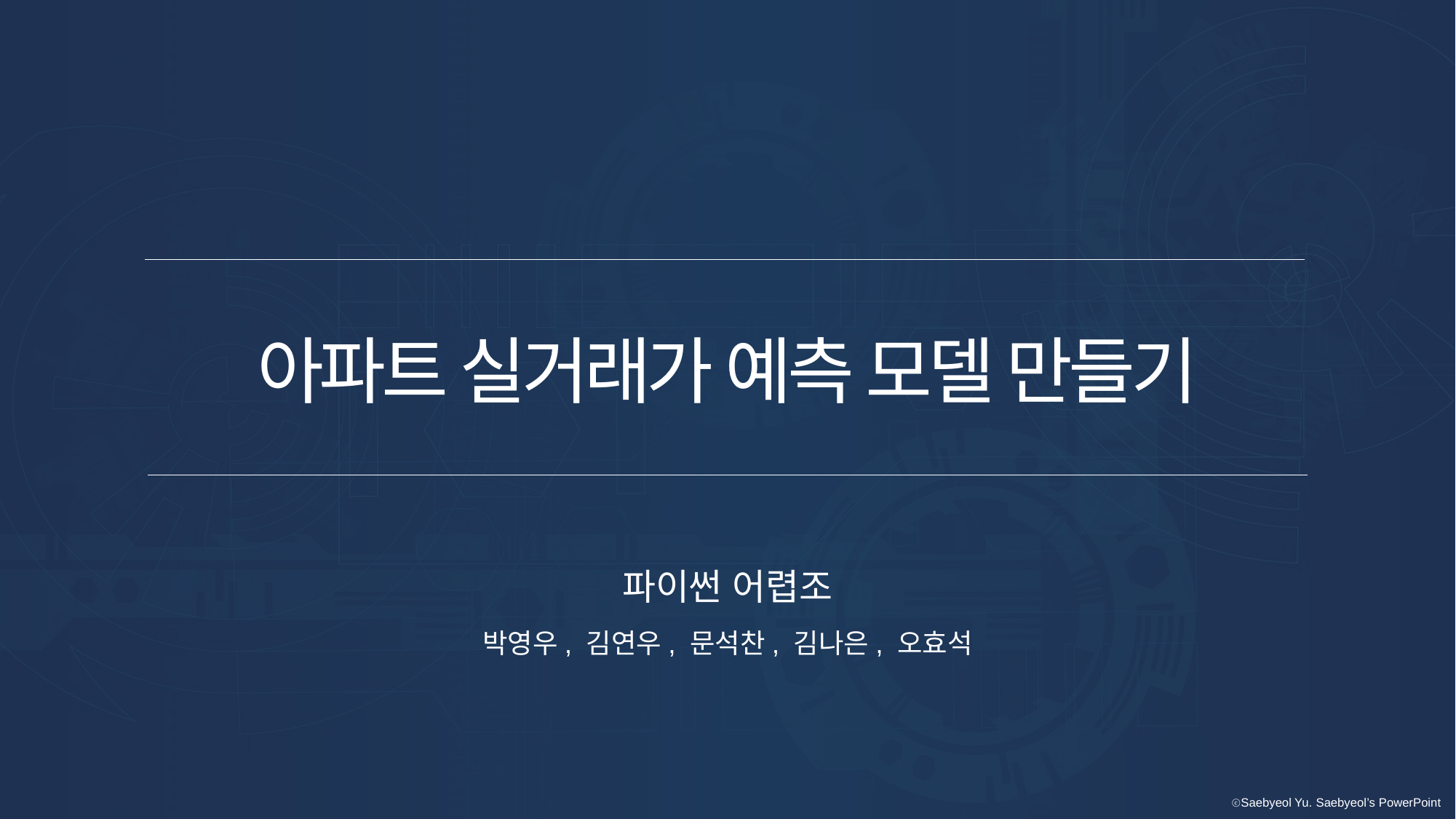

아파트 실거래가 예측 모델 만들기
파이썬 어렵조

박영우, 김연우, 문석찬, 김나은, 오효석